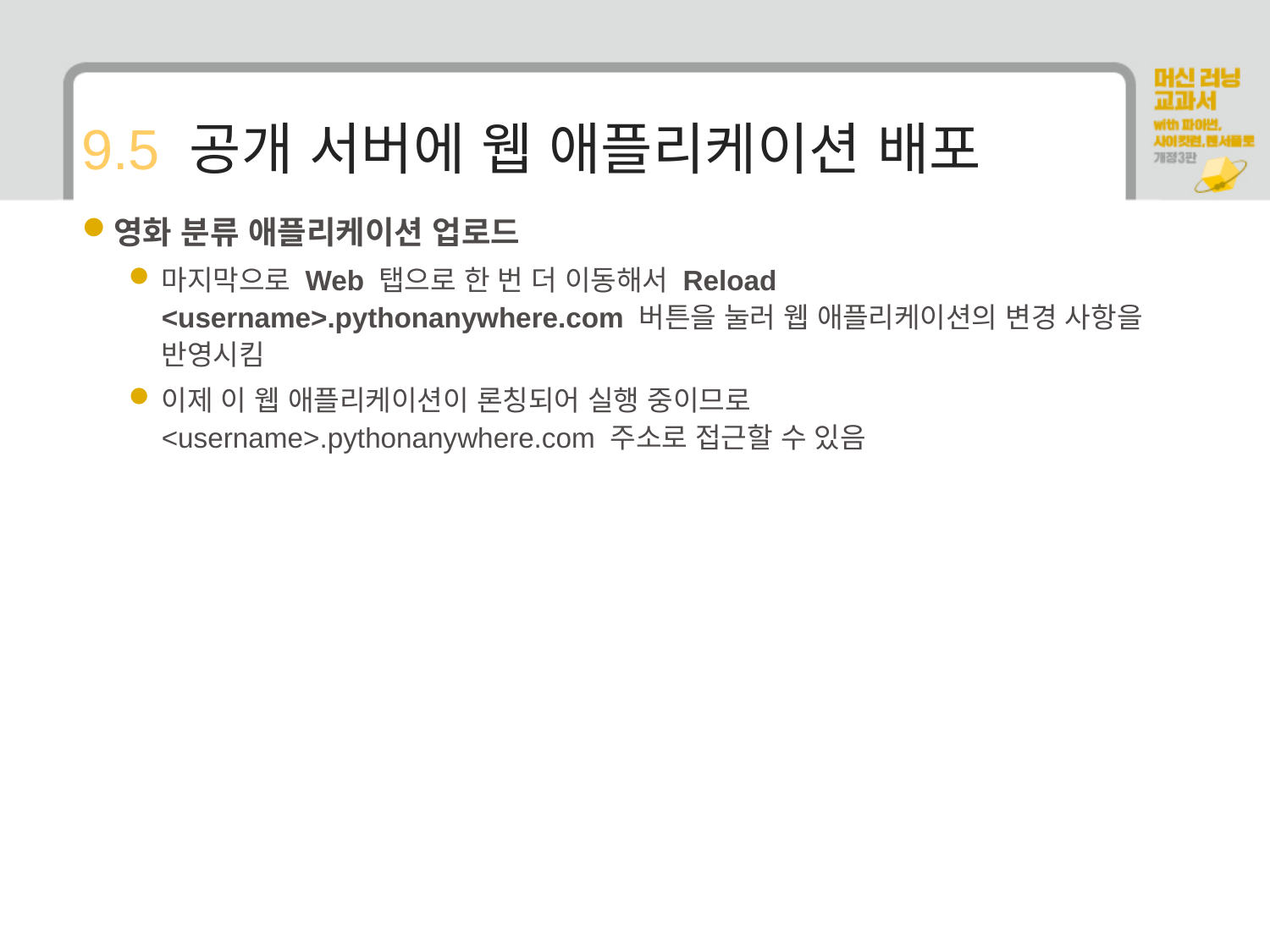

# 9.5 공개 서버에 웹 애플리케이션 배포
영화 분류 애플리케이션 업로드
마지막으로 Web 탭으로 한 번 더 이동해서 Reload <username>.pythonanywhere.com 버튼을 눌러 웹 애플리케이션의 변경 사항을 반영시킴
이제 이 웹 애플리케이션이 론칭되어 실행 중이므로 <username>.pythonanywhere.com 주소로 접근할 수 있음